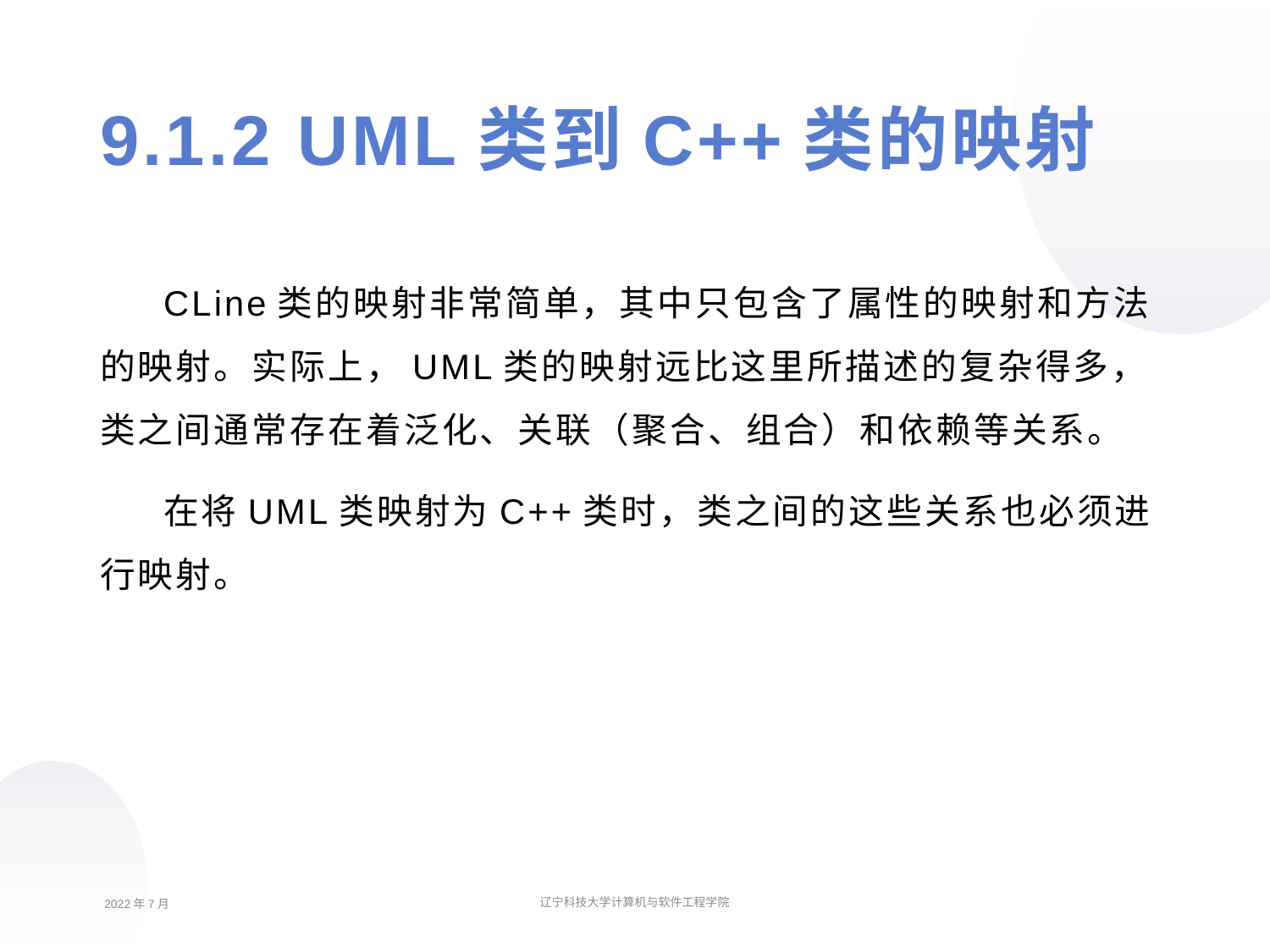

9.1.2 UML类到C++类的映射
CLine类的映射非常简单，其中只包含了属性的映射和方法的映射。实际上，UML类的映射远比这里所描述的复杂得多，类之间通常存在着泛化、关联（聚合、组合）和依赖等关系。
在将UML类映射为C++类时，类之间的这些关系也必须进行映射。

2022年7月
辽宁科技大学计算机与软件工程学院
11